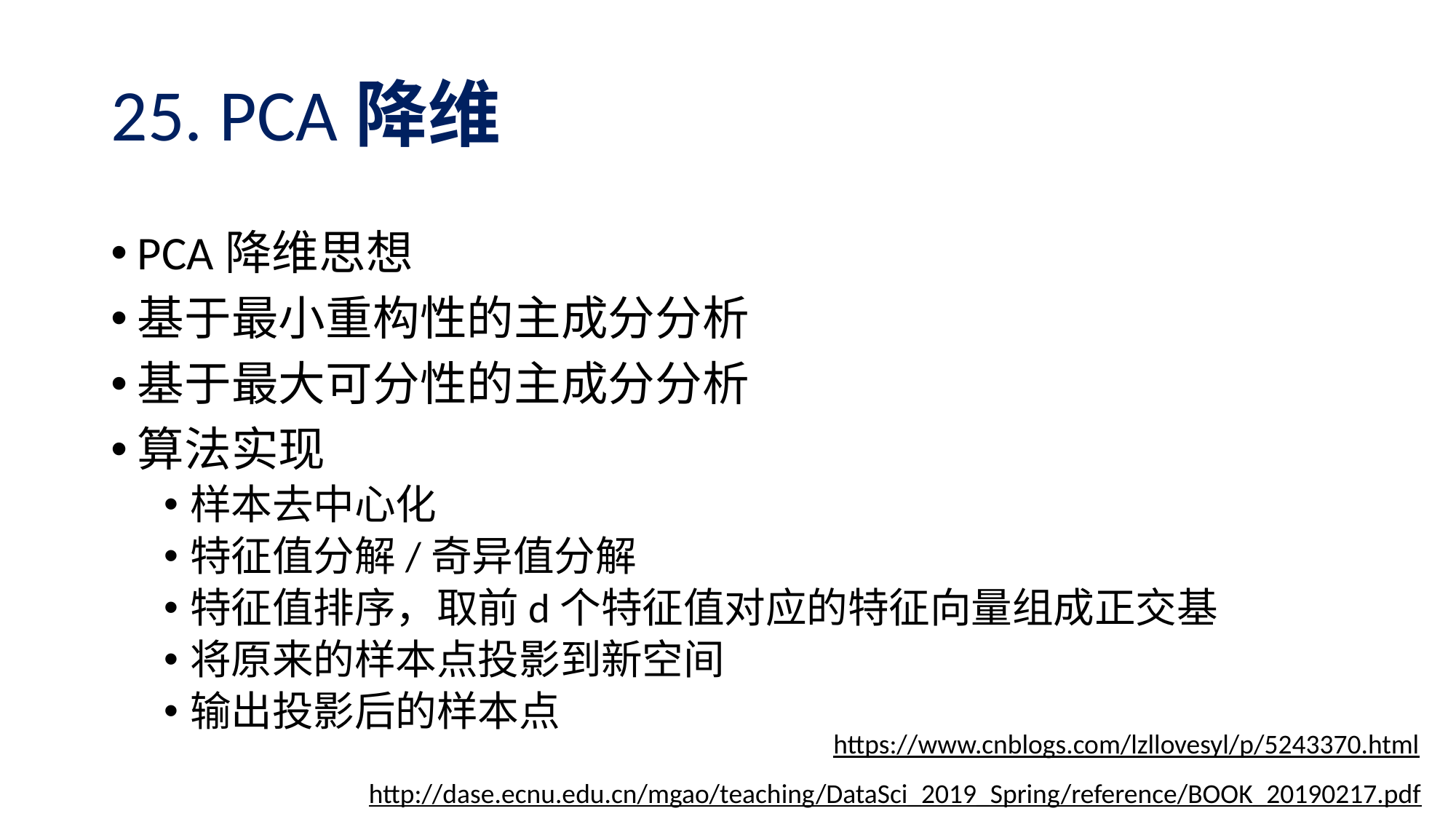

# 25. PCA降维
PCA降维思想
基于最小重构性的主成分分析
基于最大可分性的主成分分析
算法实现
样本去中心化
特征值分解/奇异值分解
特征值排序，取前d个特征值对应的特征向量组成正交基
将原来的样本点投影到新空间
输出投影后的样本点
https://www.cnblogs.com/lzllovesyl/p/5243370.html
http://dase.ecnu.edu.cn/mgao/teaching/DataSci_2019_Spring/reference/BOOK_20190217.pdf